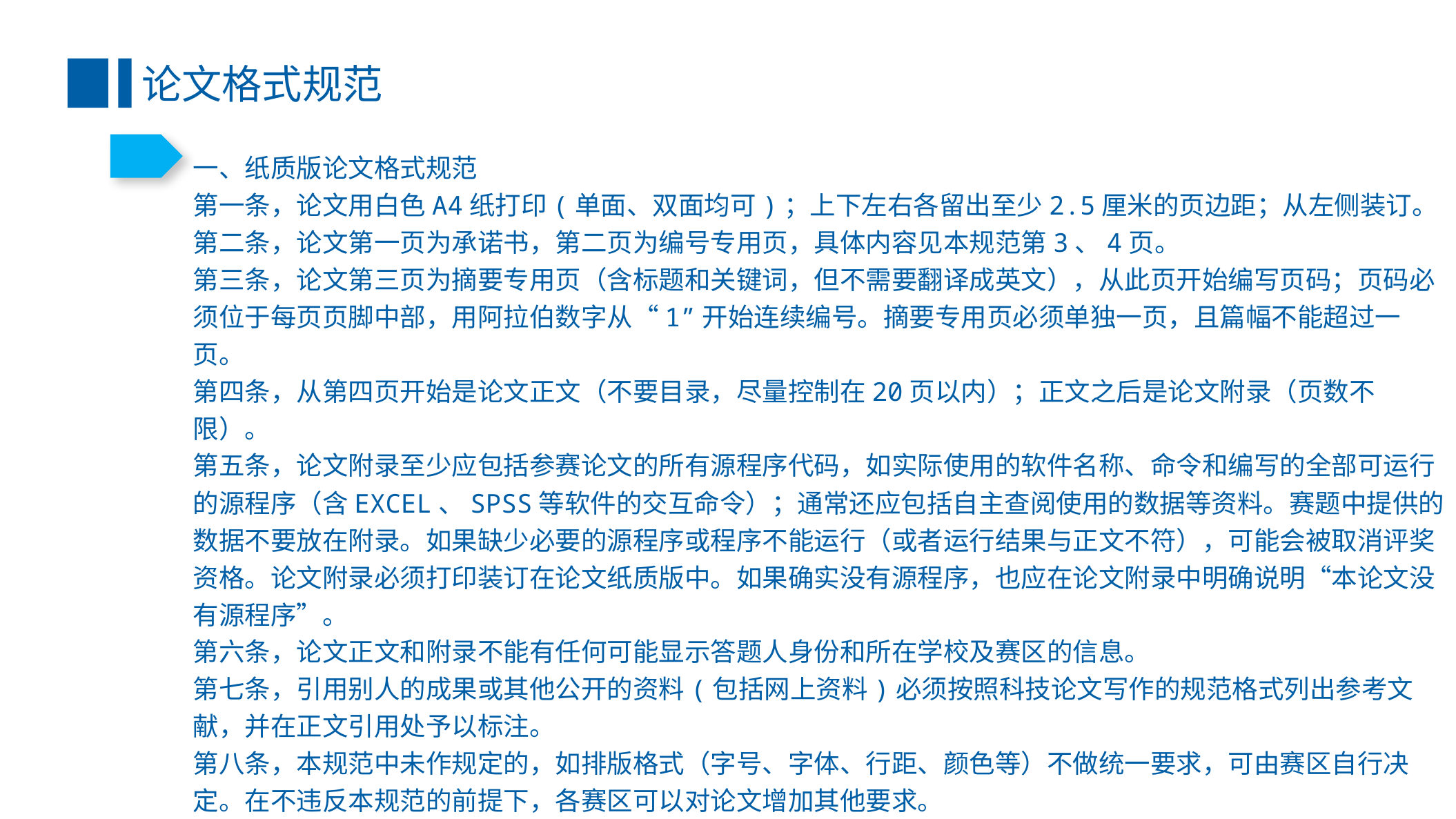

论文格式规范

一、纸质版论文格式规范
第一条，论文用白色A4纸打印(单面、双面均可)；上下左右各留出至少2.5厘米的页边距；从左侧装订。
第二条，论文第一页为承诺书，第二页为编号专用页，具体内容见本规范第3、4页。
第三条，论文第三页为摘要专用页（含标题和关键词，但不需要翻译成英文），从此页开始编写页码；页码必须位于每页页脚中部，用阿拉伯数字从“1”开始连续编号。摘要专用页必须单独一页，且篇幅不能超过一页。
第四条，从第四页开始是论文正文（不要目录，尽量控制在20页以内）；正文之后是论文附录（页数不限）。
第五条，论文附录至少应包括参赛论文的所有源程序代码，如实际使用的软件名称、命令和编写的全部可运行的源程序（含EXCEL、SPSS等软件的交互命令）；通常还应包括自主查阅使用的数据等资料。赛题中提供的数据不要放在附录。如果缺少必要的源程序或程序不能运行（或者运行结果与正文不符），可能会被取消评奖资格。论文附录必须打印装订在论文纸质版中。如果确实没有源程序，也应在论文附录中明确说明“本论文没有源程序”。
第六条，论文正文和附录不能有任何可能显示答题人身份和所在学校及赛区的信息。
第七条，引用别人的成果或其他公开的资料(包括网上资料)必须按照科技论文写作的规范格式列出参考文献，并在正文引用处予以标注。
第八条，本规范中未作规定的，如排版格式（字号、字体、行距、颜色等）不做统一要求，可由赛区自行决定。在不违反本规范的前提下，各赛区可以对论文增加其他要求。